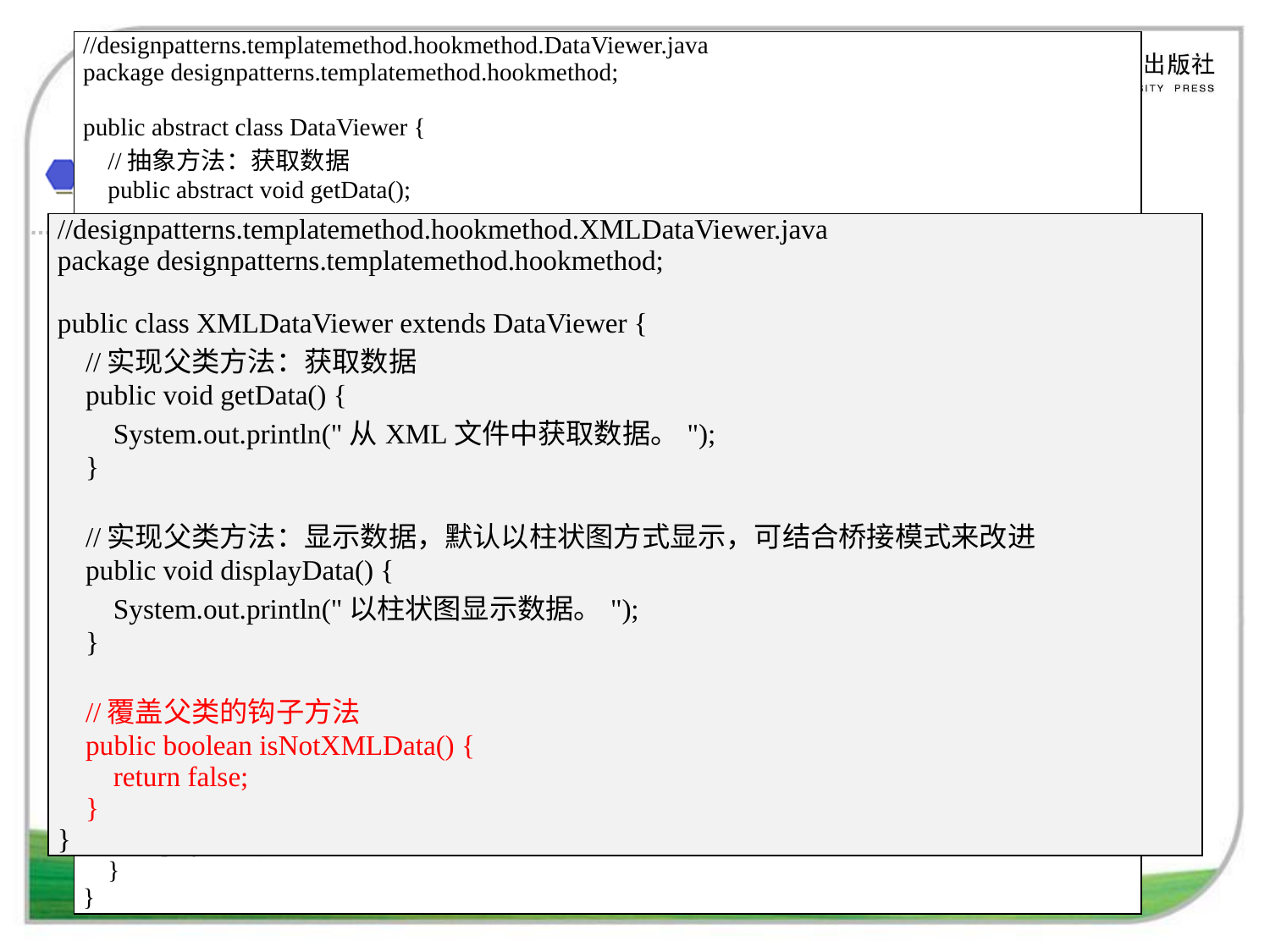

| //designpatterns.templatemethod.hookmethod.DataViewer.java package designpatterns.templatemethod.hookmethod; public abstract class DataViewer { //抽象方法：获取数据 public abstract void getData(); //具体方法：转换数据 public void convertData() { System.out.println("将数据转换为XML格式。"); } //抽象方法：显示数据 public abstract void displayData(); //钩子方法：判断是否为XML格式的数据 public boolean isNotXMLData() { return true; } //模板方法 public void process() { getData(); //如果不是XML格式的数据则进行数据转换 if (isNotXMLData()) { convertData(); } displayData(); } } |
| --- |
# 钩子方法的使用
| //designpatterns.templatemethod.hookmethod.XMLDataViewer.java package designpatterns.templatemethod.hookmethod; public class XMLDataViewer extends DataViewer { //实现父类方法：获取数据 public void getData() { System.out.println("从XML文件中获取数据。"); } //实现父类方法：显示数据，默认以柱状图方式显示，可结合桥接模式来改进 public void displayData() { System.out.println("以柱状图显示数据。"); } //覆盖父类的钩子方法 public boolean isNotXMLData() { return false; } } |
| --- |
实现